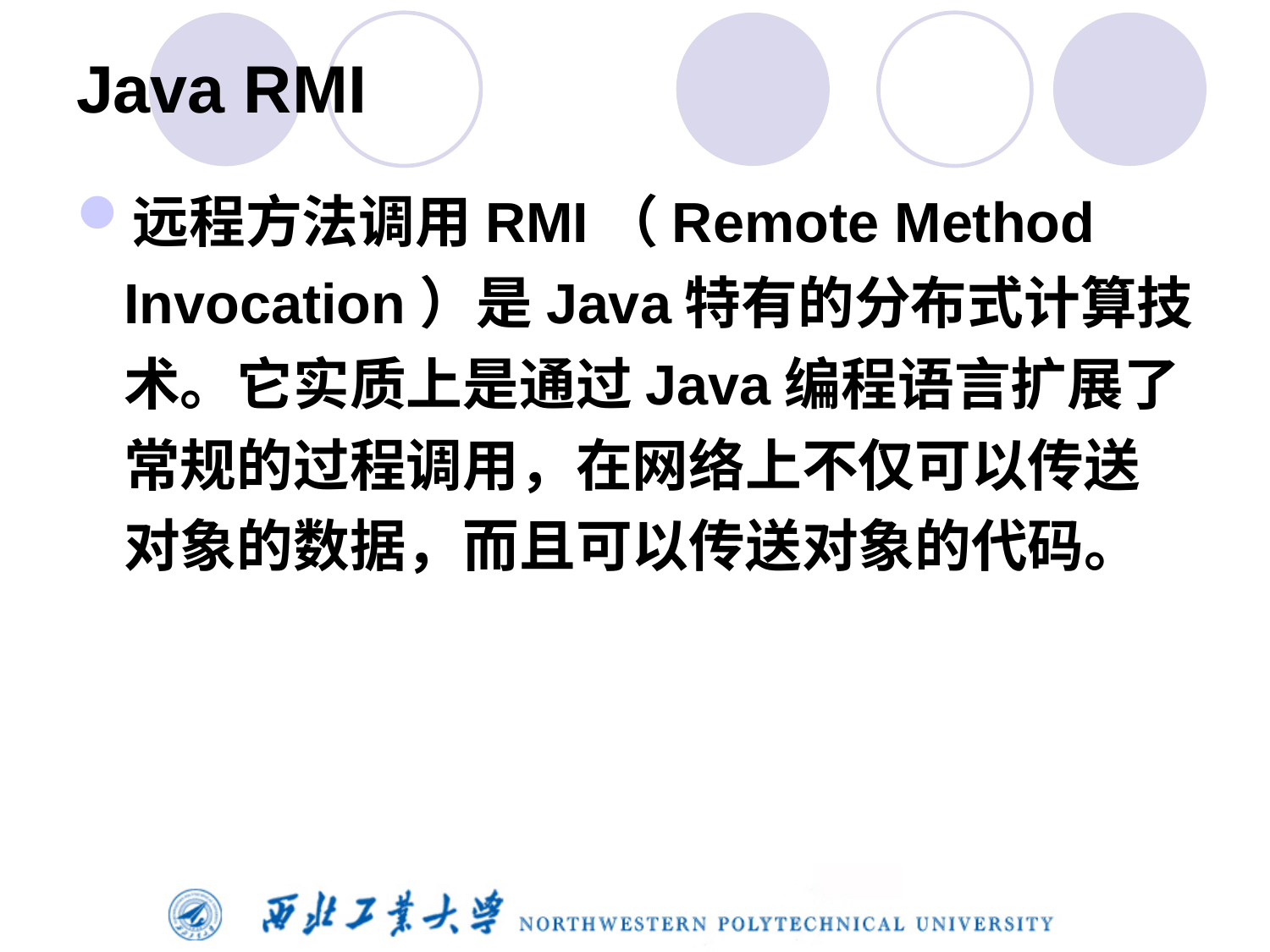

# Java RMI
远程方法调用RMI（Remote Method Invocation）是Java特有的分布式计算技术。它实质上是通过Java编程语言扩展了常规的过程调用，在网络上不仅可以传送对象的数据，而且可以传送对象的代码。